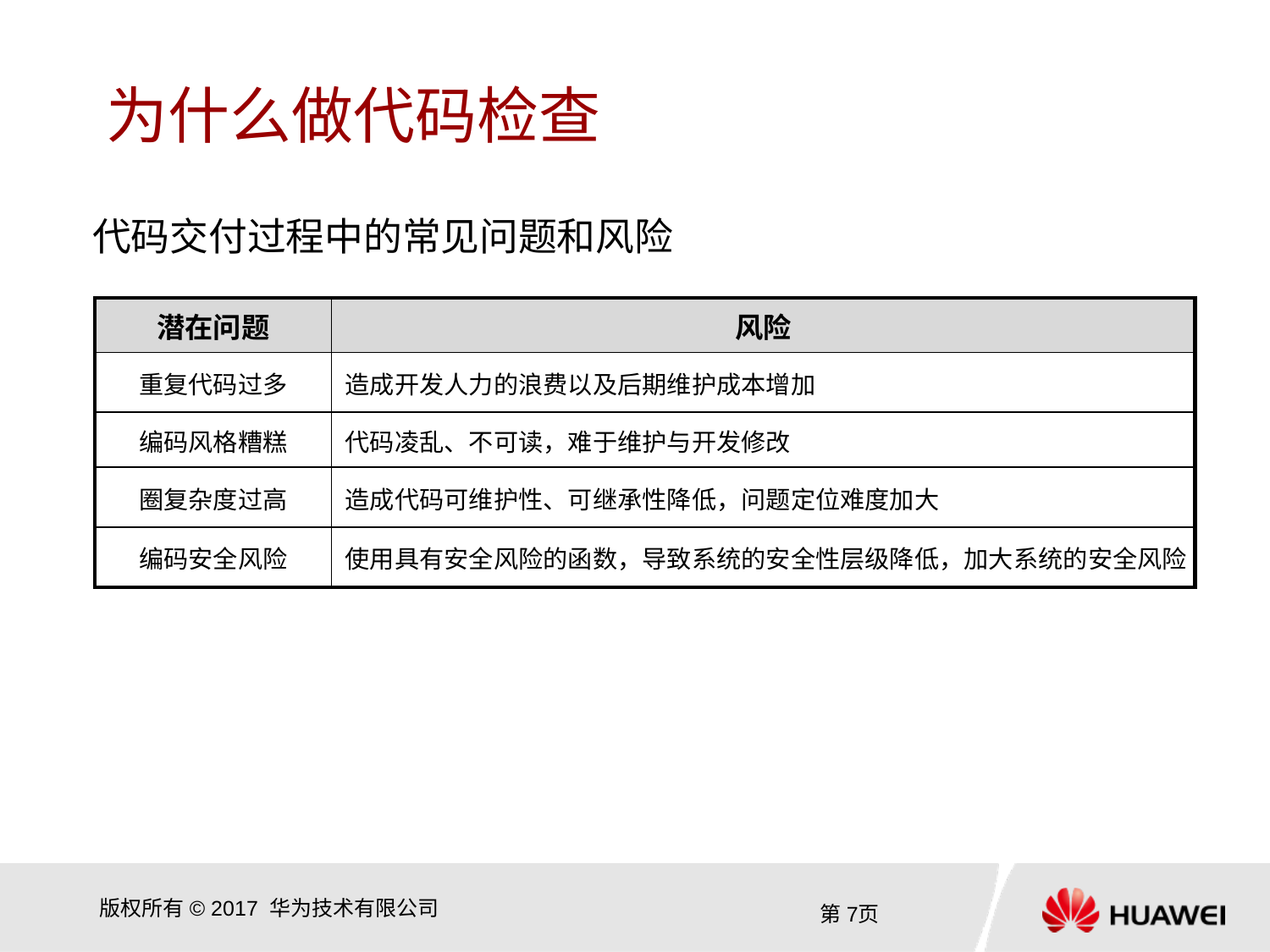

# 为什么做代码检查
代码交付过程中的常见问题和风险
| 潜在问题 | 风险 |
| --- | --- |
| 重复代码过多 | 造成开发人力的浪费以及后期维护成本增加 |
| 编码风格糟糕 | 代码凌乱、不可读，难于维护与开发修改 |
| 圈复杂度过高 | 造成代码可维护性、可继承性降低，问题定位难度加大 |
| 编码安全风险 | 使用具有安全风险的函数，导致系统的安全性层级降低，加大系统的安全风险 |